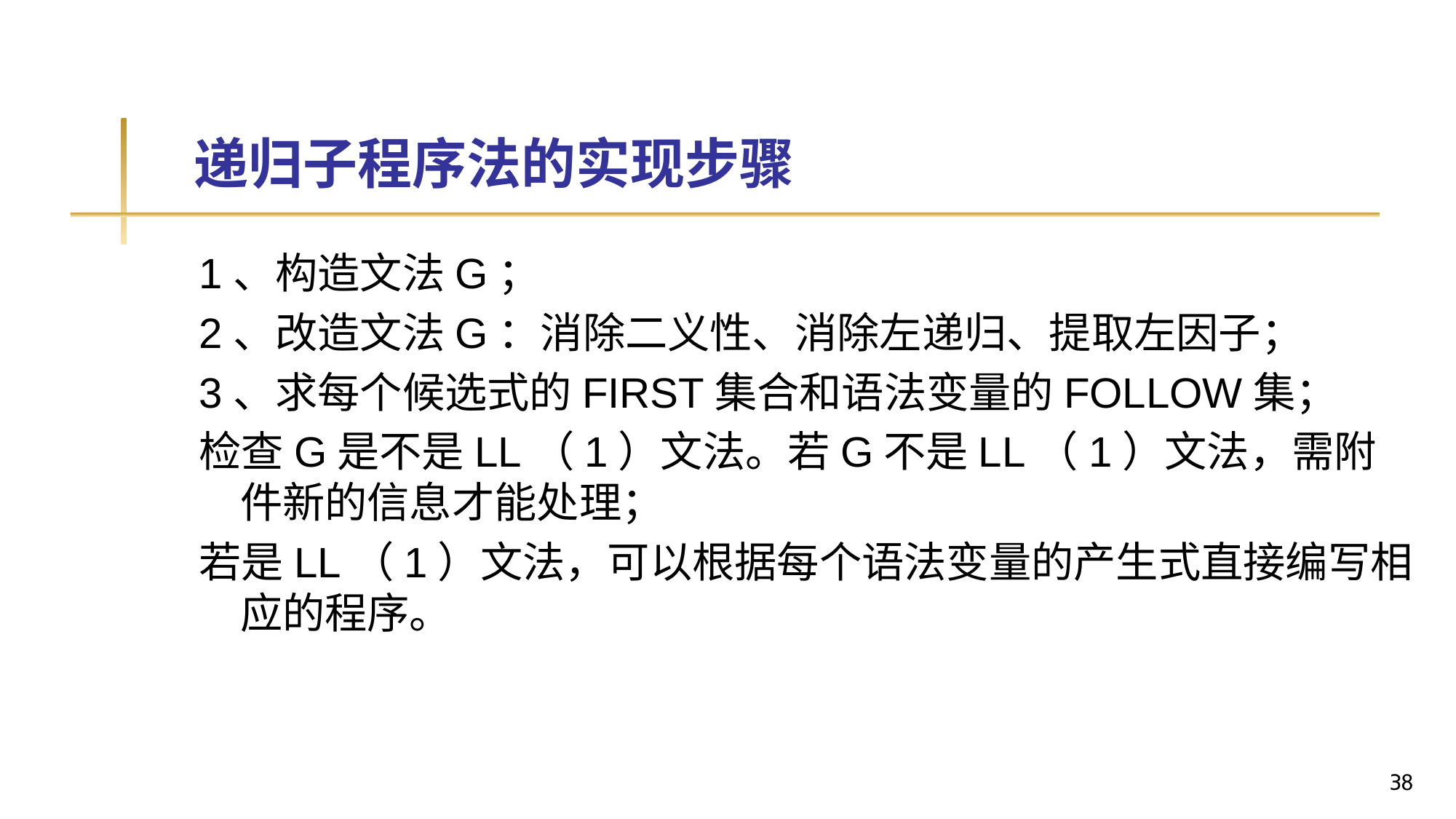

# 递归子程序法的实现步骤
1、构造文法G；
2、改造文法G：消除二义性、消除左递归、提取左因子；
3、求每个候选式的FIRST集合和语法变量的FOLLOW集；
检查G是不是LL（1）文法。若G不是LL（1）文法，需附件新的信息才能处理；
若是LL（1）文法，可以根据每个语法变量的产生式直接编写相应的程序。
38